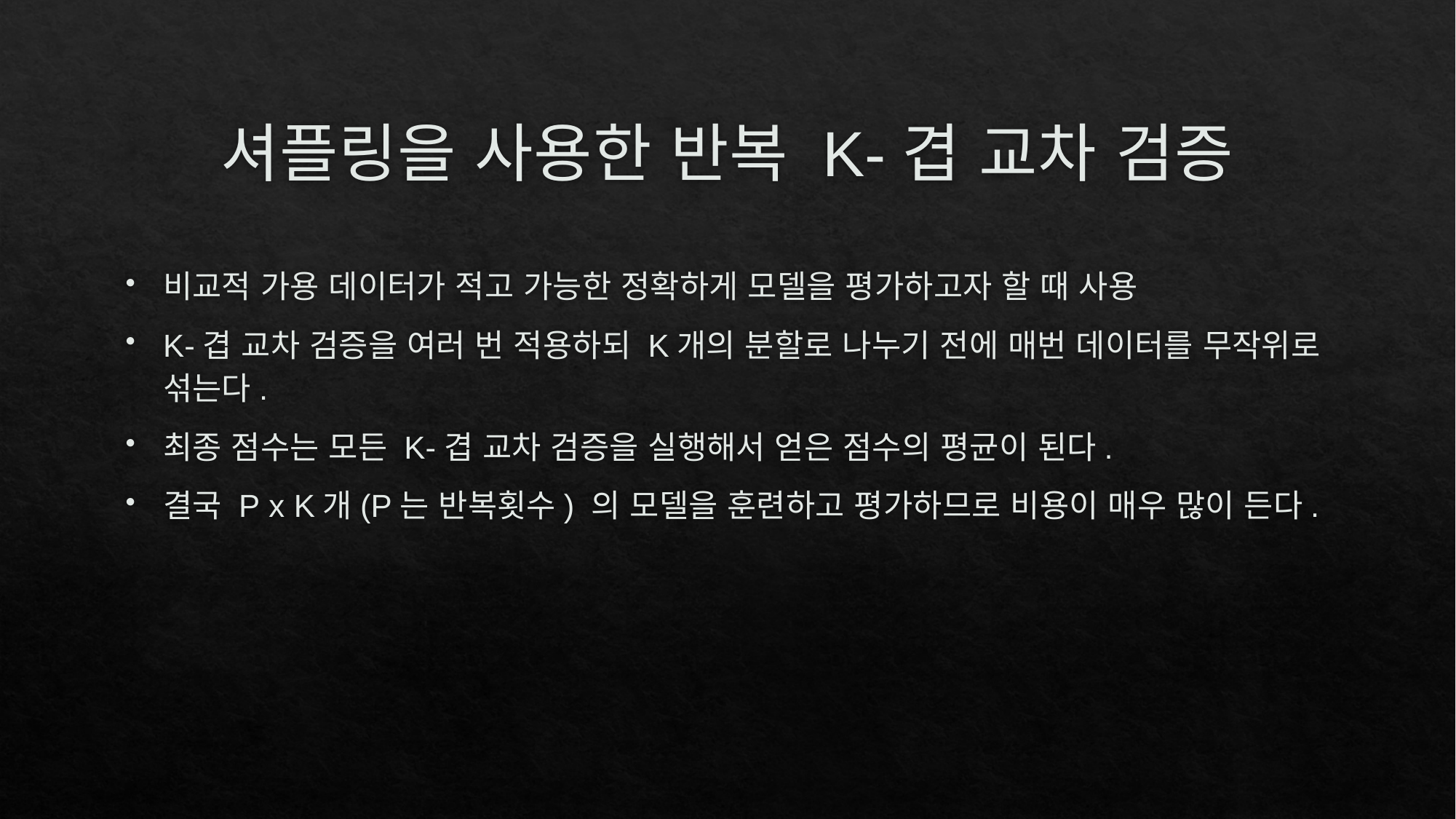

# 셔플링을 사용한 반복 K-겹 교차 검증
비교적 가용 데이터가 적고 가능한 정확하게 모델을 평가하고자 할 때 사용
K-겹 교차 검증을 여러 번 적용하되 K개의 분할로 나누기 전에 매번 데이터를 무작위로 섞는다.
최종 점수는 모든 K-겹 교차 검증을 실행해서 얻은 점수의 평균이 된다.
결국 P x K개(P는 반복횟수) 의 모델을 훈련하고 평가하므로 비용이 매우 많이 든다.